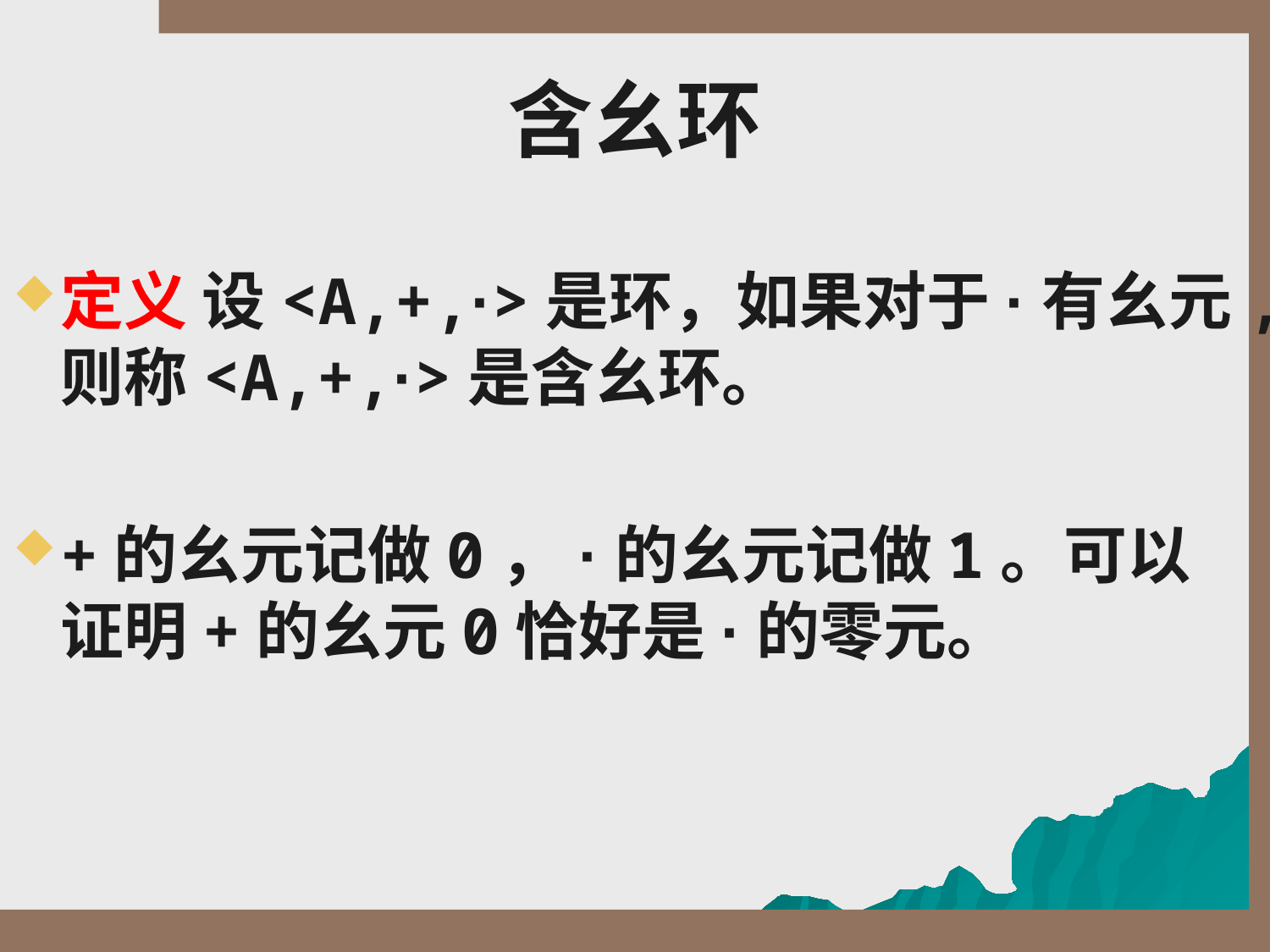

# 含幺环

定义 设<A,+,·>是环，如果对于·有幺元,则称<A,+,·>是含幺环。

+的幺元记做0，·的幺元记做1。可以证明+的幺元0恰好是·的零元。
76